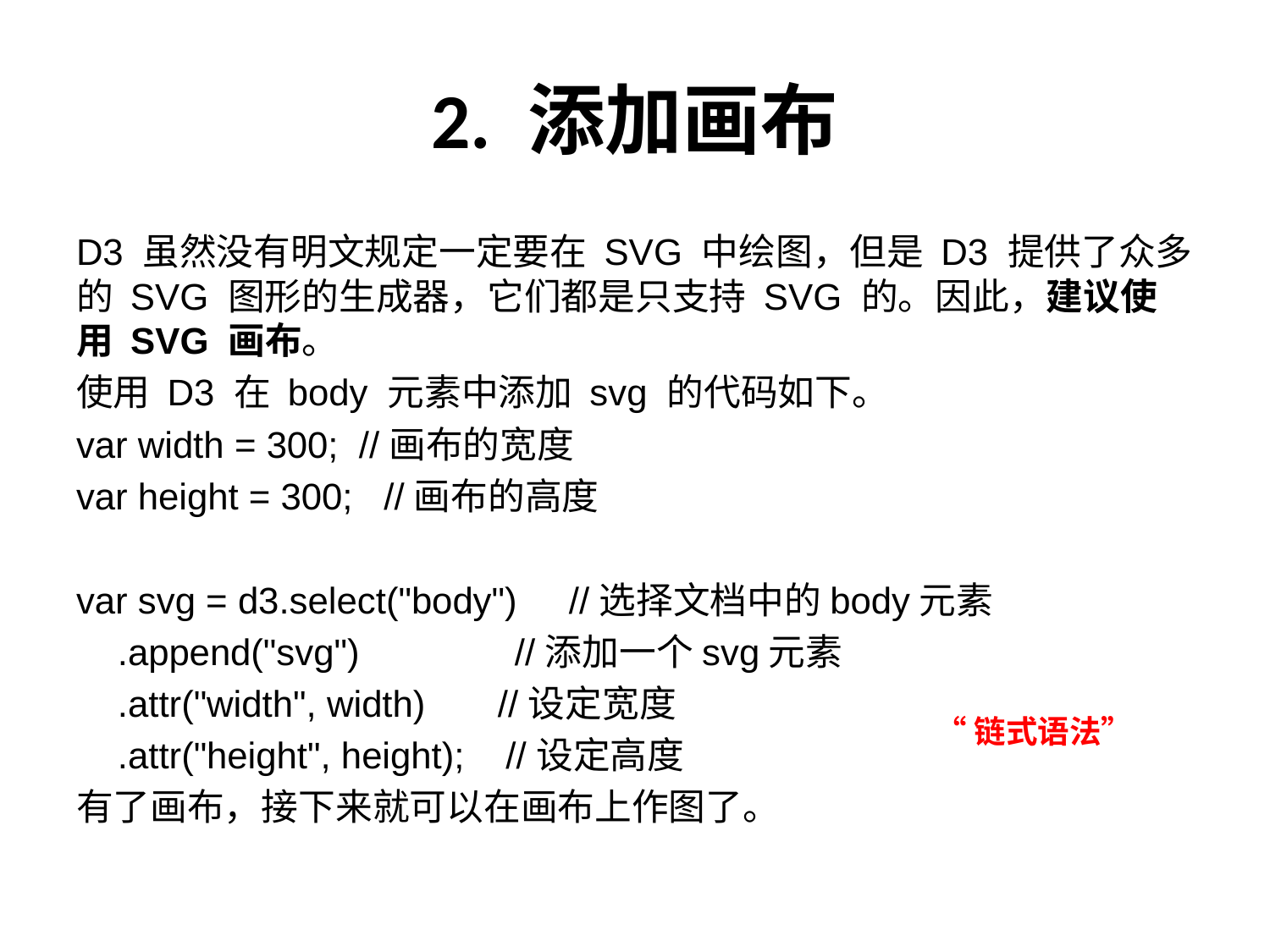

# 2. 添加画布
D3 虽然没有明文规定一定要在 SVG 中绘图，但是 D3 提供了众多的 SVG 图形的生成器，它们都是只支持 SVG 的。因此，建议使用 SVG 画布。
使用 D3 在 body 元素中添加 svg 的代码如下。
var width = 300;  //画布的宽度
var height = 300;   //画布的高度

var svg = d3.select("body")     //选择文档中的body元素
    .append("svg")               //添加一个svg元素
    .attr("width", width)       //设定宽度
    .attr("height", height);    //设定高度
有了画布，接下来就可以在画布上作图了。

“链式语法”